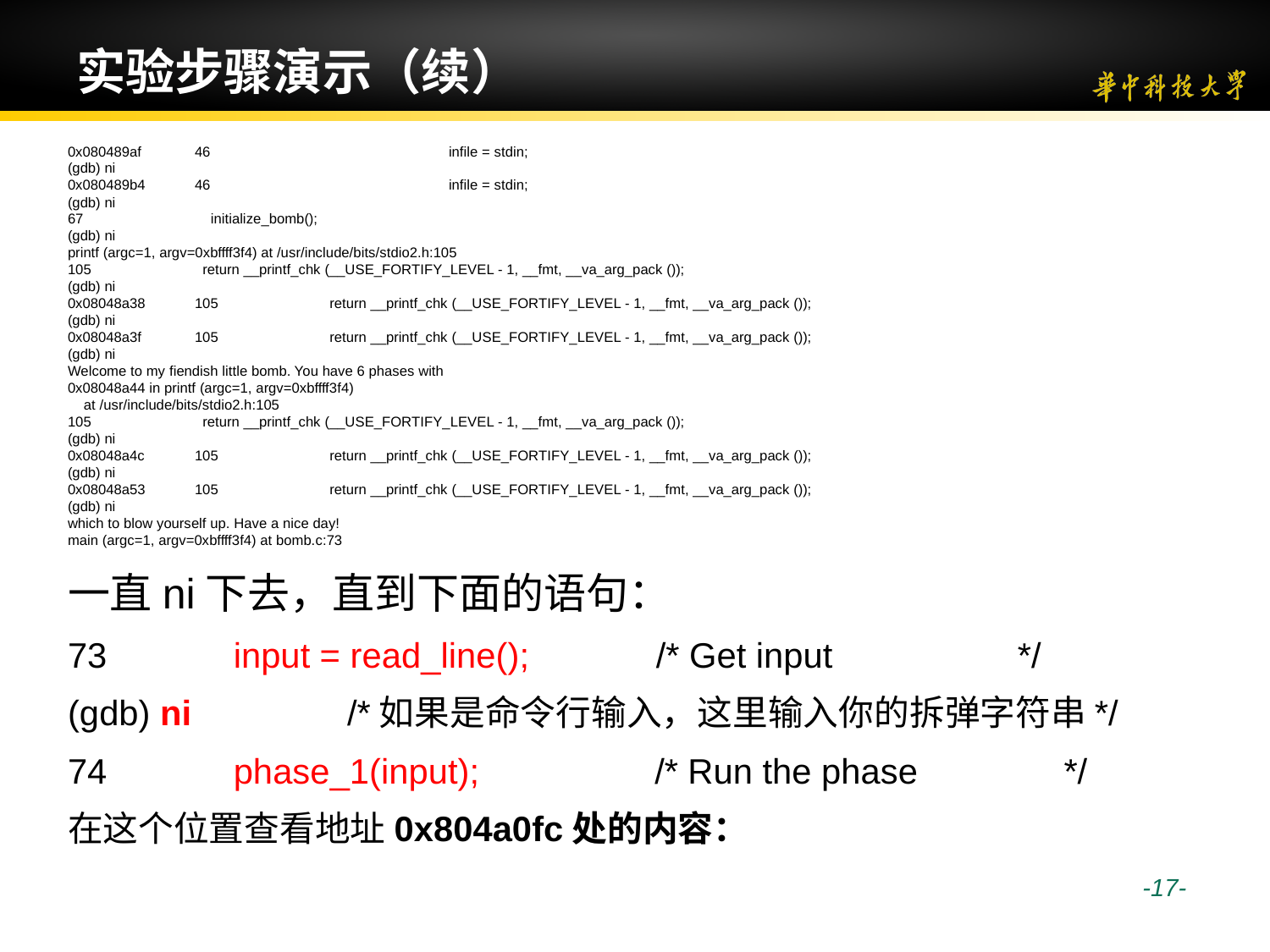

# 实验步骤演示（续）
0x080489af	46		infile = stdin;
(gdb) ni
0x080489b4	46		infile = stdin;
(gdb) ni
67	    initialize_bomb();
(gdb) ni
printf (argc=1, argv=0xbffff3f4) at /usr/include/bits/stdio2.h:105
105	  return __printf_chk (__USE_FORTIFY_LEVEL - 1, __fmt, __va_arg_pack ());
(gdb) ni
0x08048a38	105	  return __printf_chk (__USE_FORTIFY_LEVEL - 1, __fmt, __va_arg_pack ());
(gdb) ni
0x08048a3f	105	  return __printf_chk (__USE_FORTIFY_LEVEL - 1, __fmt, __va_arg_pack ());
(gdb) ni
Welcome to my fiendish little bomb. You have 6 phases with
0x08048a44 in printf (argc=1, argv=0xbffff3f4)
    at /usr/include/bits/stdio2.h:105
105	  return __printf_chk (__USE_FORTIFY_LEVEL - 1, __fmt, __va_arg_pack ());
(gdb) ni
0x08048a4c	105	  return __printf_chk (__USE_FORTIFY_LEVEL - 1, __fmt, __va_arg_pack ());
(gdb) ni
0x08048a53	105	  return __printf_chk (__USE_FORTIFY_LEVEL - 1, __fmt, __va_arg_pack ());
(gdb) ni
which to blow yourself up. Have a nice day!
main (argc=1, argv=0xbffff3f4) at bomb.c:73
一直ni下去，直到下面的语句：
73	    input = read_line();             /* Get input                   */
(gdb) ni                /*如果是命令行输入，这里输入你的拆弹字符串*/
74	    phase_1(input);                  /* Run the phase               */
在这个位置查看地址0x804a0fc处的内容：

 -17-